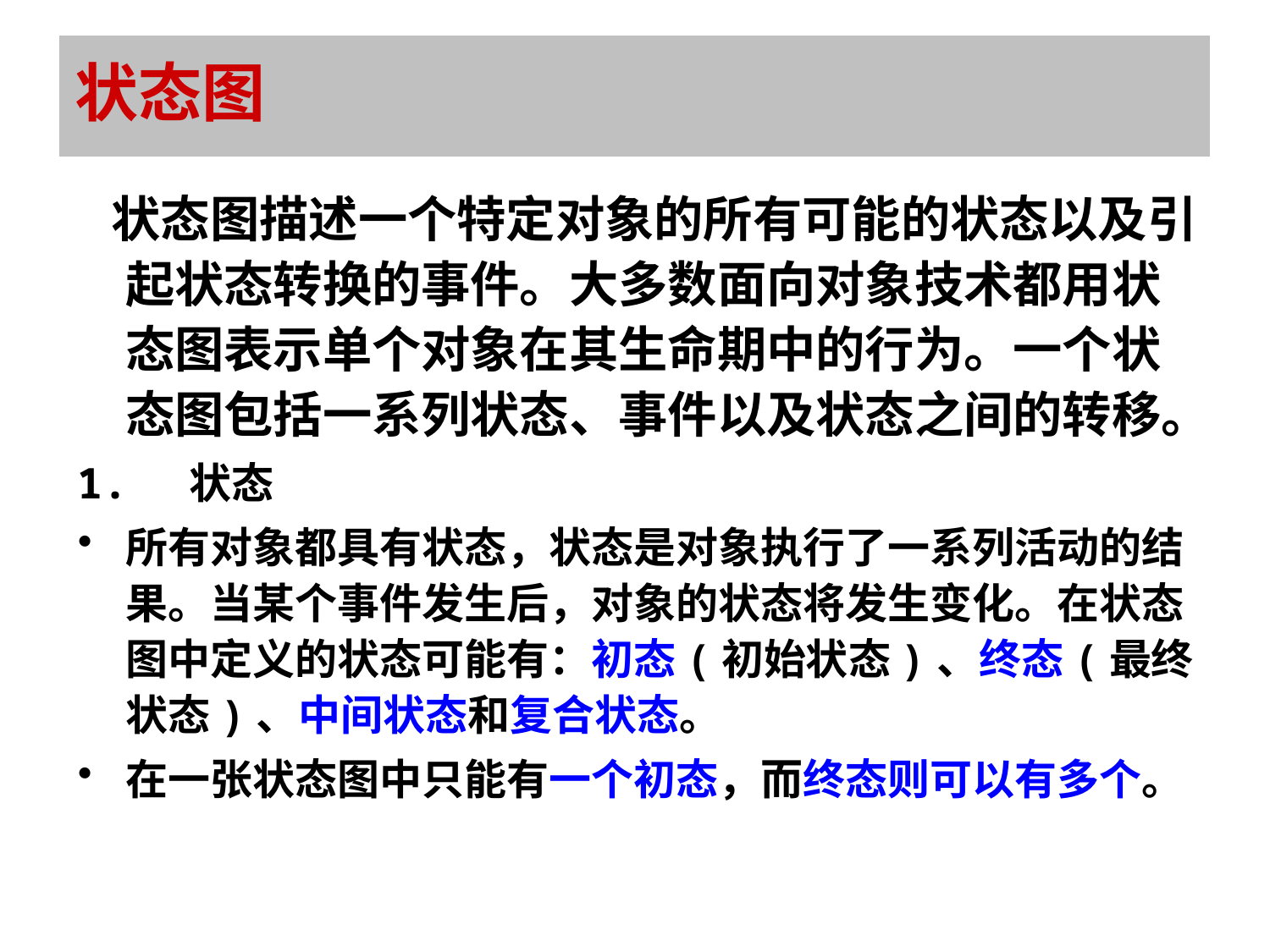

# 状态图
  状态图描述一个特定对象的所有可能的状态以及引起状态转换的事件。大多数面向对象技术都用状态图表示单个对象在其生命期中的行为。一个状态图包括一系列状态、事件以及状态之间的转移。
1.  状态
所有对象都具有状态，状态是对象执行了一系列活动的结果。当某个事件发生后，对象的状态将发生变化。在状态图中定义的状态可能有：初态(初始状态)、终态(最终状态)、中间状态和复合状态。
在一张状态图中只能有一个初态，而终态则可以有多个。